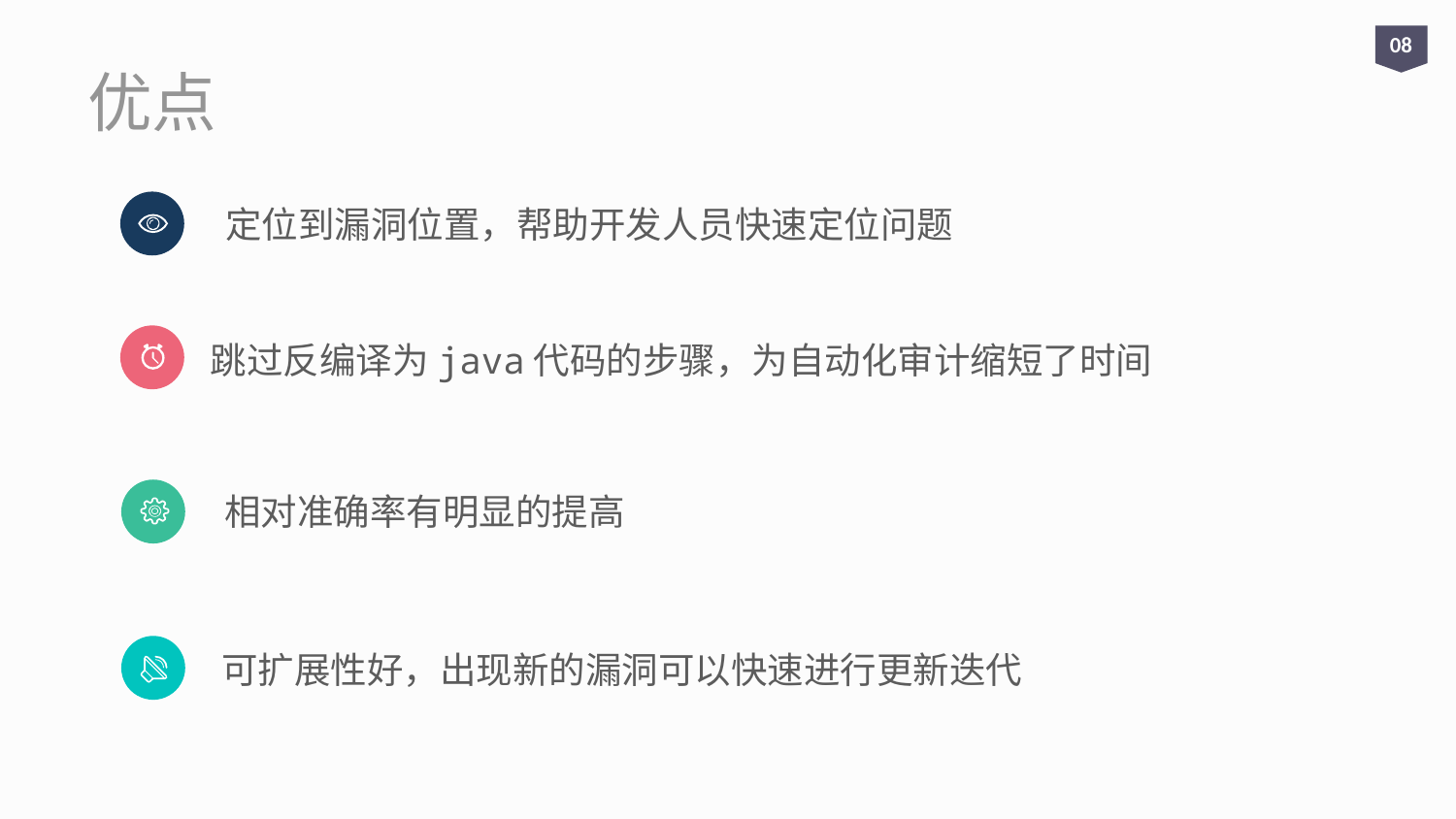

08
# 优点

定位到漏洞位置，帮助开发人员快速定位问题

跳过反编译为java代码的步骤，为自动化审计缩短了时间

相对准确率有明显的提高

可扩展性好，出现新的漏洞可以快速进行更新迭代